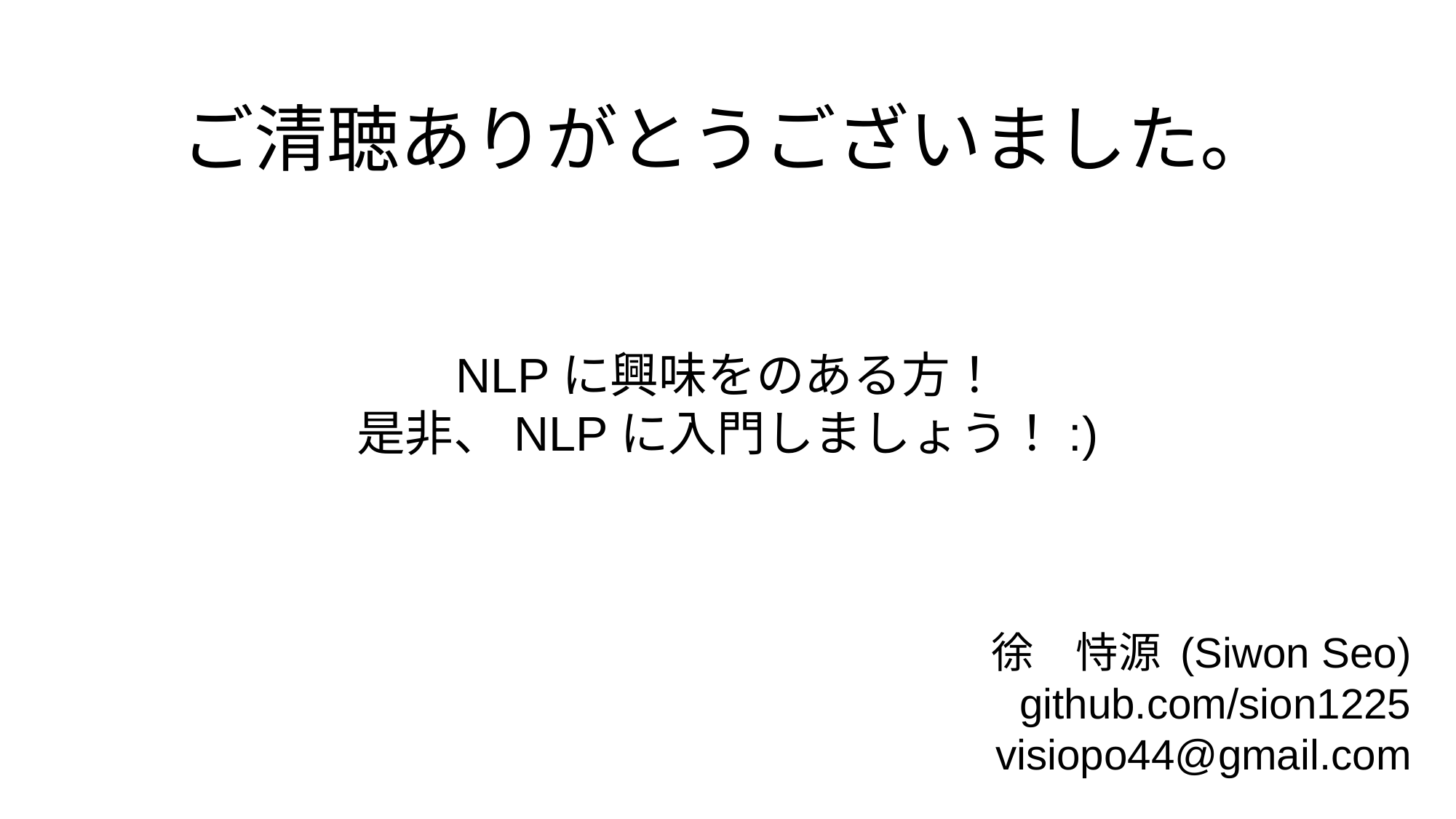

ご清聴ありがとうございました。
NLPに興味をのある方！
是非、NLPに入門しましょう！:)
徐　恃源 (Siwon Seo)
github.com/sion1225
visiopo44@gmail.com